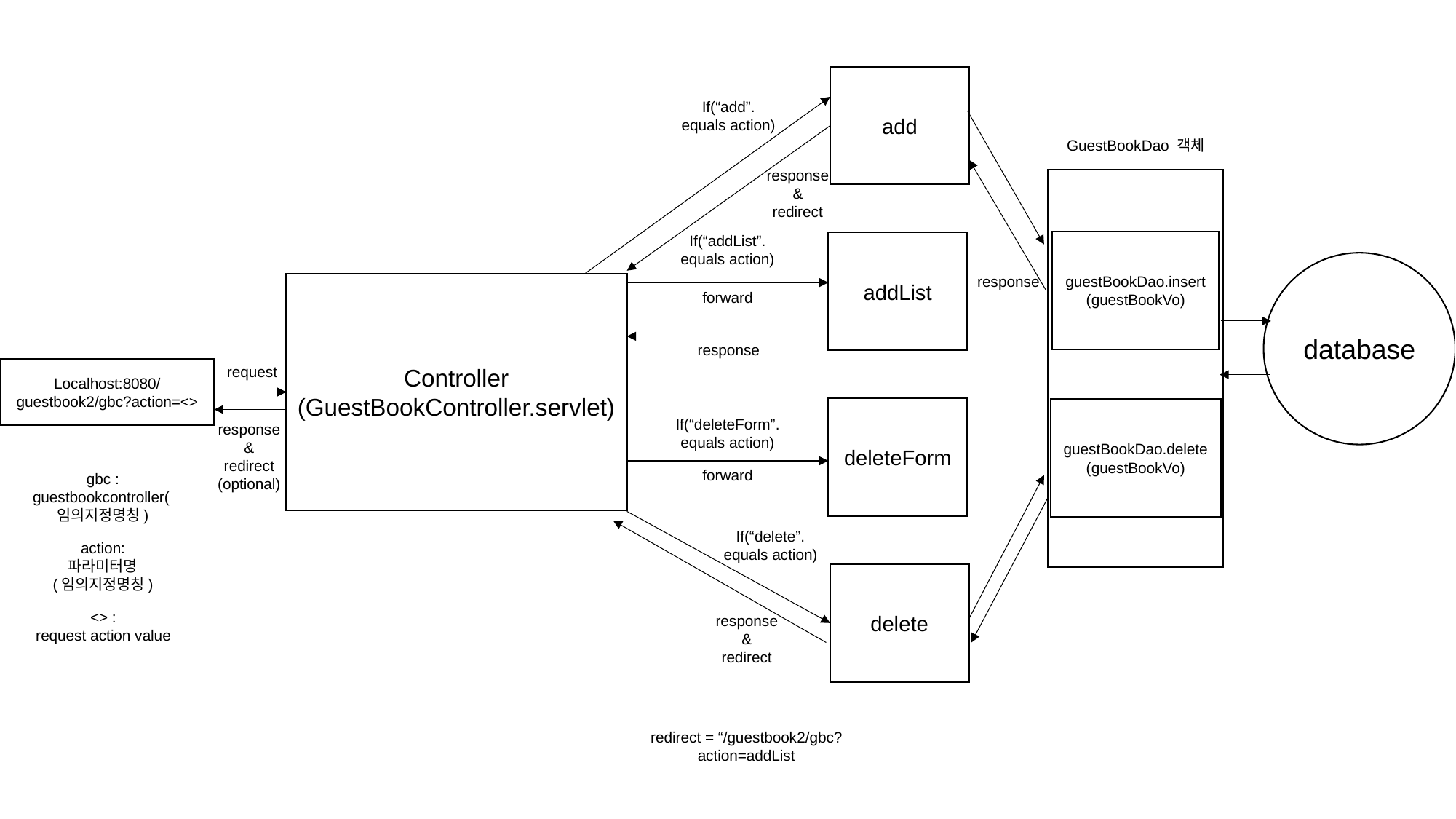

add
If(“add”.
equals action)
GuestBookDao 객체
response
&
redirect

If(“addList”.
equals action)
guestBookDao.insert(guestBookVo)
addList
database
response
Controller
(GuestBookController.servlet)
forward
response
request
Localhost:8080/guestbook2/gbc?action=<>
deleteForm
guestBookDao.delete(guestBookVo)
If(“deleteForm”.
equals action)
response
&
redirect
(optional)
forward
gbc : guestbookcontroller(임의지정명칭)
If(“delete”.
equals action)
action:
파라미터명
(임의지정명칭)
delete
<> :
request action value
response
&
redirect
redirect = “/guestbook2/gbc?action=addList